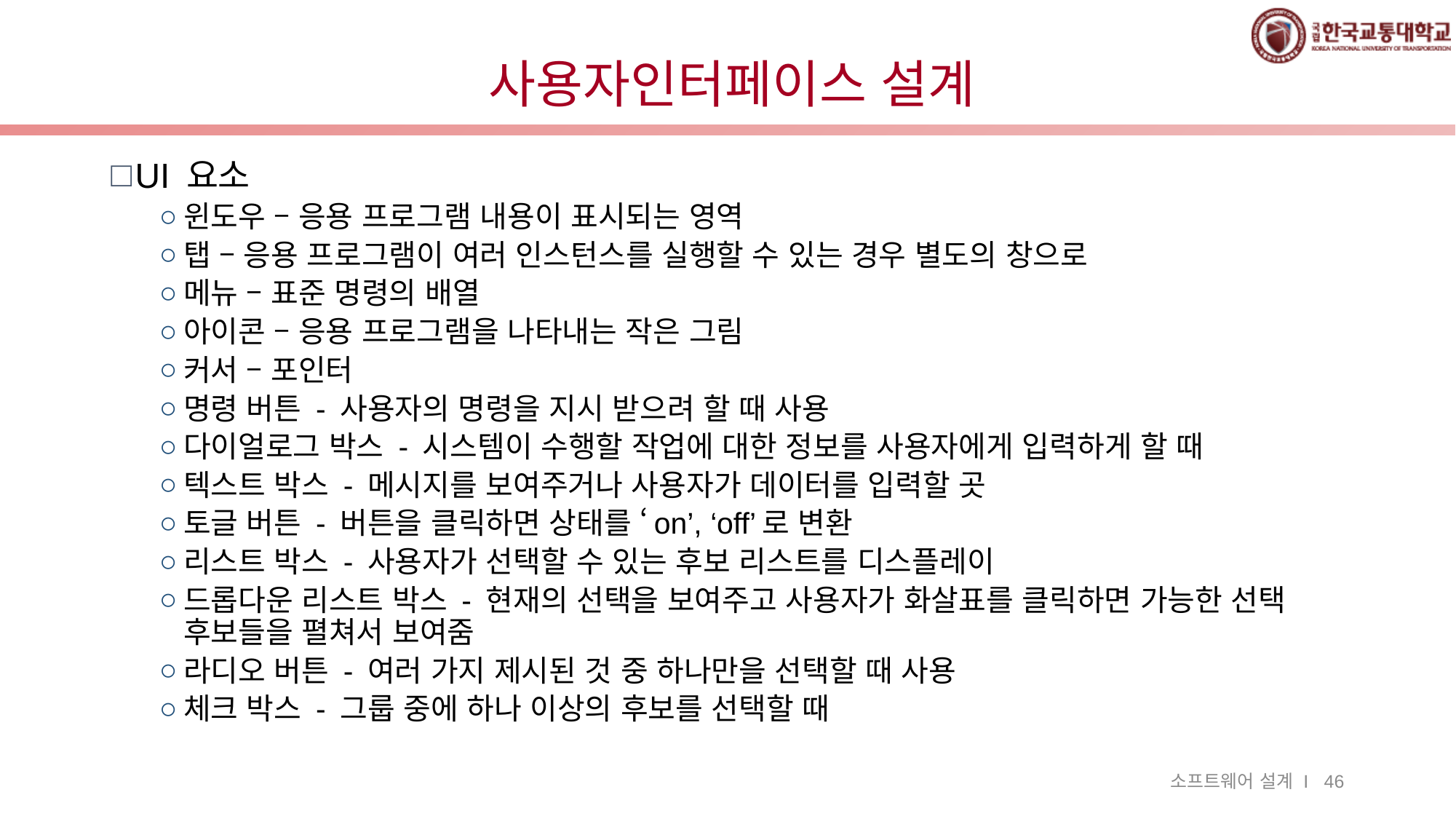

# 사용자인터페이스 설계
UI 요소
윈도우 – 응용 프로그램 내용이 표시되는 영역
탭 – 응용 프로그램이 여러 인스턴스를 실행할 수 있는 경우 별도의 창으로
메뉴 – 표준 명령의 배열
아이콘 – 응용 프로그램을 나타내는 작은 그림
커서 – 포인터
명령 버튼 - 사용자의 명령을 지시 받으려 할 때 사용
다이얼로그 박스 - 시스템이 수행할 작업에 대한 정보를 사용자에게 입력하게 할 때
텍스트 박스 - 메시지를 보여주거나 사용자가 데이터를 입력할 곳
토글 버튼 - 버튼을 클릭하면 상태를 ‘on’, ‘off’로 변환
리스트 박스 - 사용자가 선택할 수 있는 후보 리스트를 디스플레이
드롭다운 리스트 박스 - 현재의 선택을 보여주고 사용자가 화살표를 클릭하면 가능한 선택 후보들을 펼쳐서 보여줌
라디오 버튼 - 여러 가지 제시된 것 중 하나만을 선택할 때 사용
체크 박스 - 그룹 중에 하나 이상의 후보를 선택할 때

소프트웨어 설계 I   46